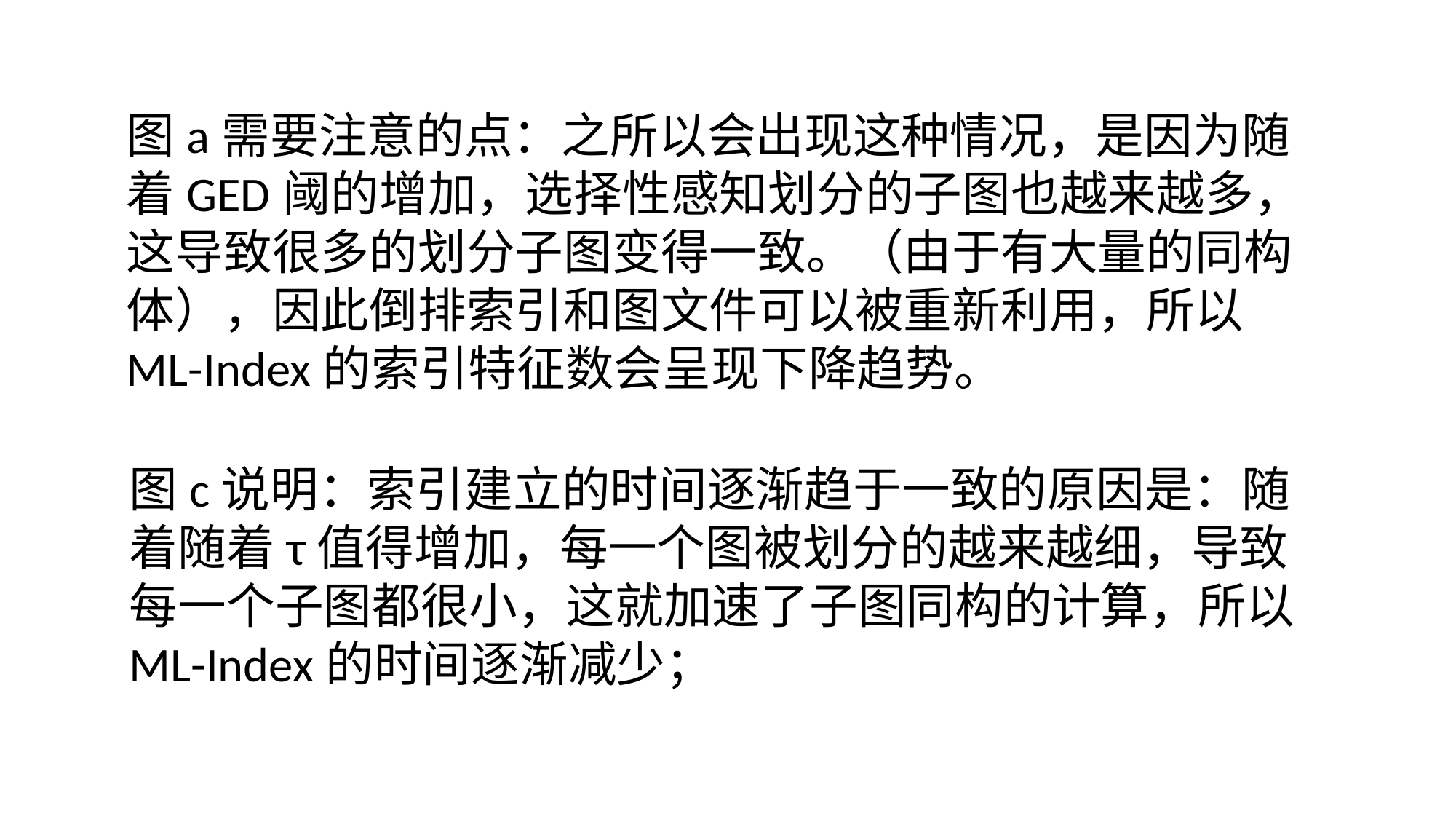

图a需要注意的点：之所以会出现这种情况，是因为随着GED阈的增加，选择性感知划分的子图也越来越多，这导致很多的划分子图变得一致。（由于有大量的同构体），因此倒排索引和图文件可以被重新利用，所以ML-Index的索引特征数会呈现下降趋势。
图c说明：索引建立的时间逐渐趋于一致的原因是：随着随着τ值得增加，每一个图被划分的越来越细，导致每一个子图都很小，这就加速了子图同构的计算，所以ML-Index的时间逐渐减少；